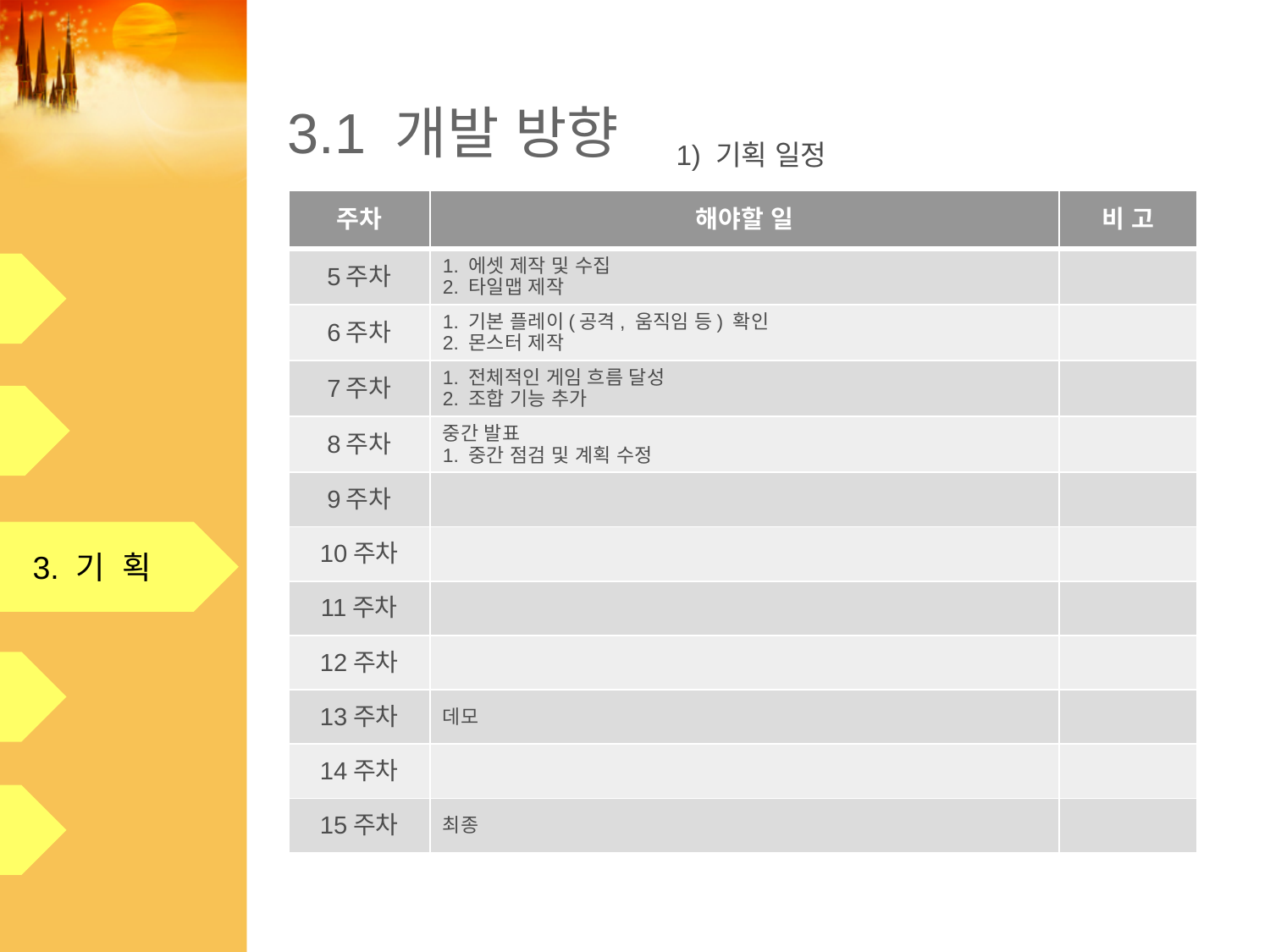

# 3.1 개발 방향
1) 기획 일정
| 주차 | 해야할 일 | 비 고 |
| --- | --- | --- |
| 5주차 | 1. 에셋 제작 및 수집 2. 타일맵 제작 |  |
| 6주차 | 1. 기본 플레이(공격, 움직임 등) 확인 2. 몬스터 제작 |  |
| 7주차 | 1. 전체적인 게임 흐름 달성 2. 조합 기능 추가 |  |
| 8주차 | 중간 발표 1. 중간 점검 및 계획 수정 |  |
| 9주차 |  |  |
| 10주차 |  |  |
| 11주차 |  |  |
| 12주차 |  |  |
| 13주차 | 데모 |  |
| 14주차 |  |  |
| 15주차 | 최종 |  |
1. 배  경
2. 컨  셉
3. 기  획
4. 플레이
5. 기  타